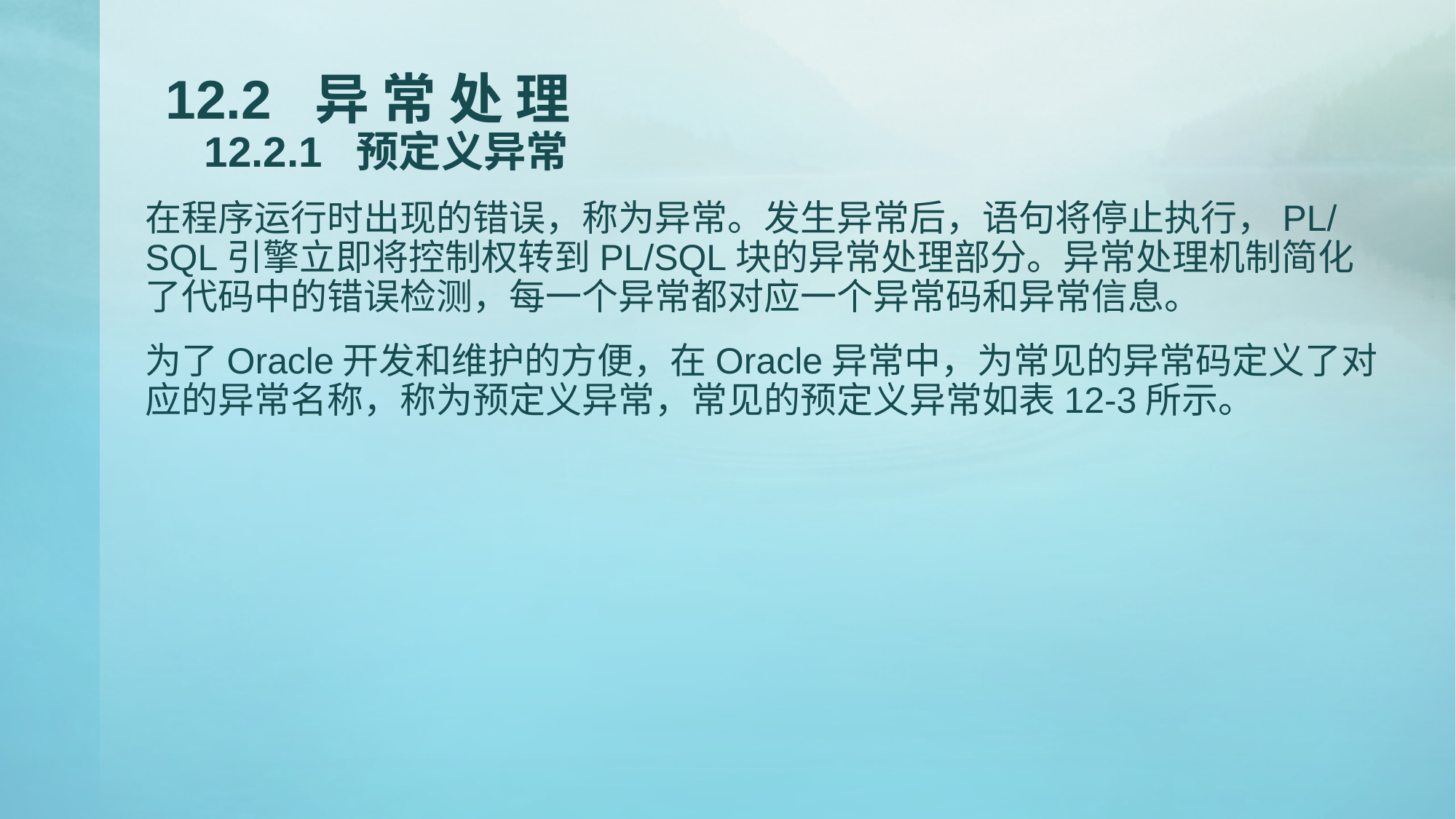

# 12.2  异 常 处 理 12.2.1  预定义异常
在程序运行时出现的错误，称为异常。发生异常后，语句将停止执行，PL/SQL引擎立即将控制权转到PL/SQL块的异常处理部分。异常处理机制简化了代码中的错误检测，每一个异常都对应一个异常码和异常信息。
为了Oracle开发和维护的方便，在Oracle异常中，为常见的异常码定义了对应的异常名称，称为预定义异常，常见的预定义异常如表12-3所示。